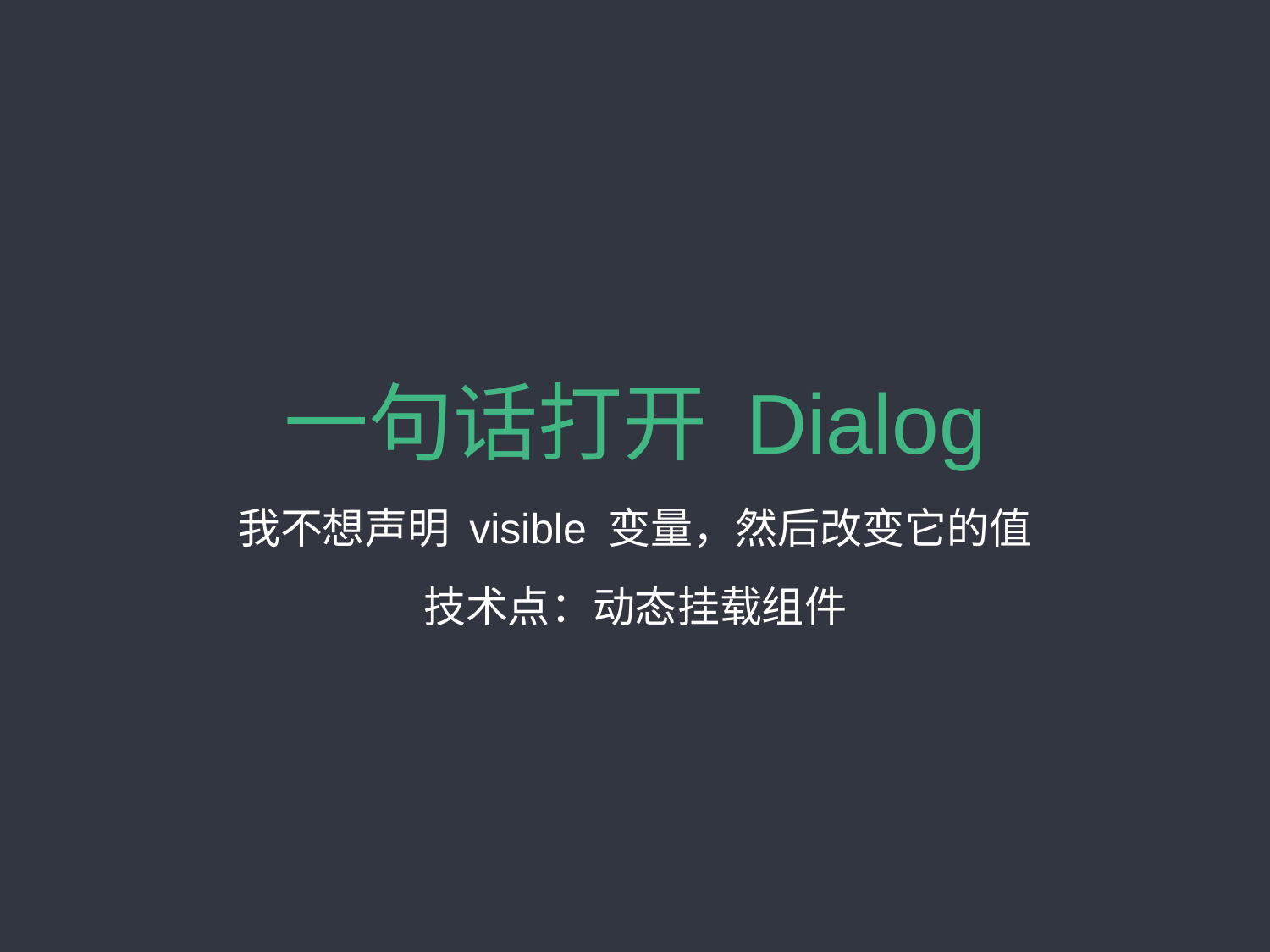

# 一句话打开 Dialog
我不想声明 visible 变量，然后改变它的值
技术点：动态挂载组件